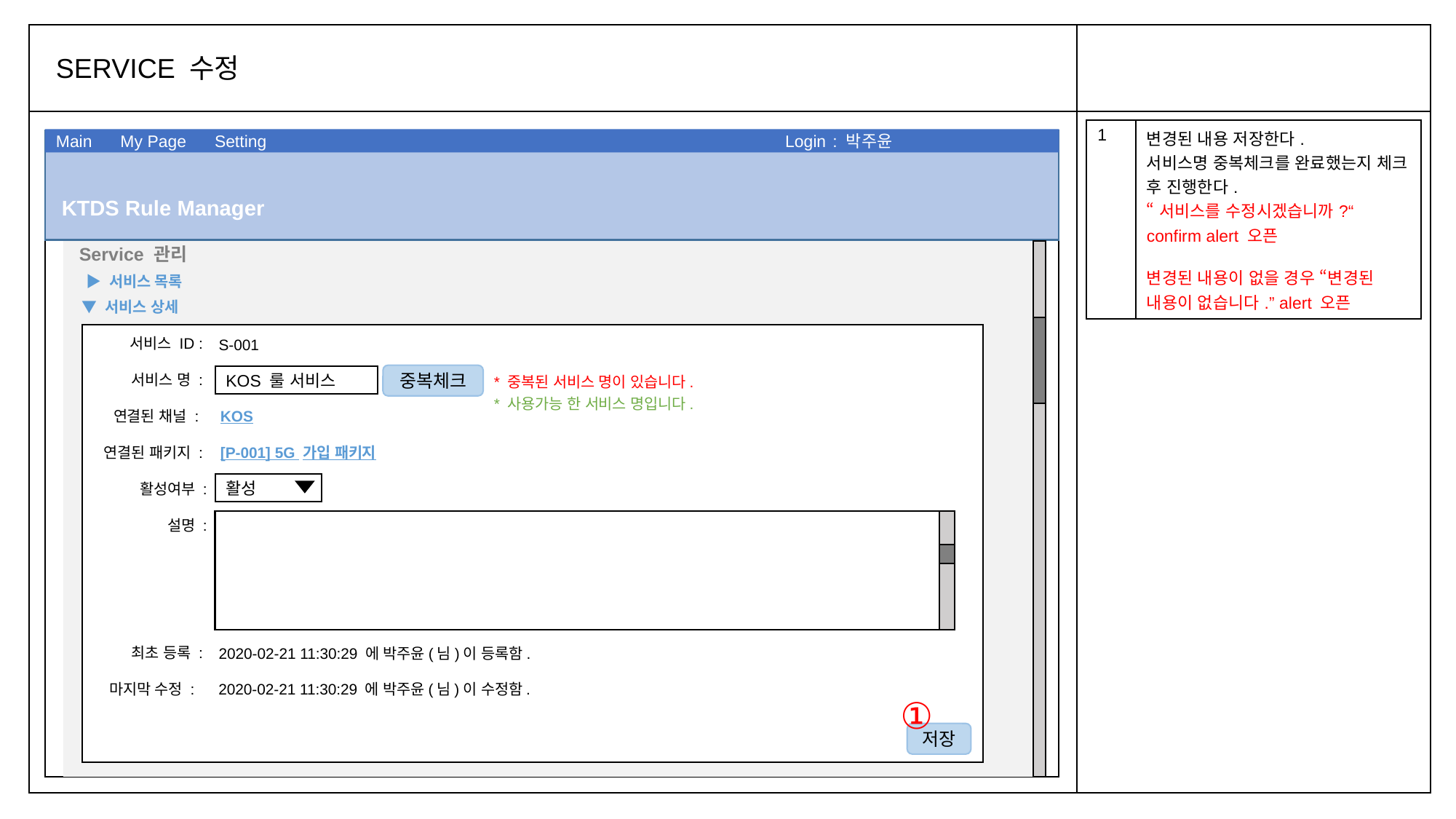

SERVICE 수정
| 1 | 변경된 내용 저장한다. 서비스명 중복체크를 완료했는지 체크 후 진행한다. “서비스를 수정시겠습니까?“ confirm alert 오픈 변경된 내용이 없을 경우 “변경된 내용이 없습니다.” alert 오픈 |
| --- | --- |
Main      My Page      Setting                                                                                                              Login : 박주윤

KTDS Rule Manager
Service 관리

 ▶ 서비스 목록
▼ 서비스 상세

S-001

서비스 ID :

서비스 명 :

연결된 채널 :

연결된 패키지 :

활성여부 :

설명 :

최초 등록 :

마지막 수정 :

* 중복된 서비스 명이 있습니다.
중복체크
KOS 룰 서비스
* 사용가능 한 서비스 명입니다.
KOS
[P-001] 5G 가입 패키지
활성

2020-02-21 11:30:29 에 박주윤(님)이 등록함.
2020-02-21 11:30:29 에 박주윤(님)이 수정함.
①
저장